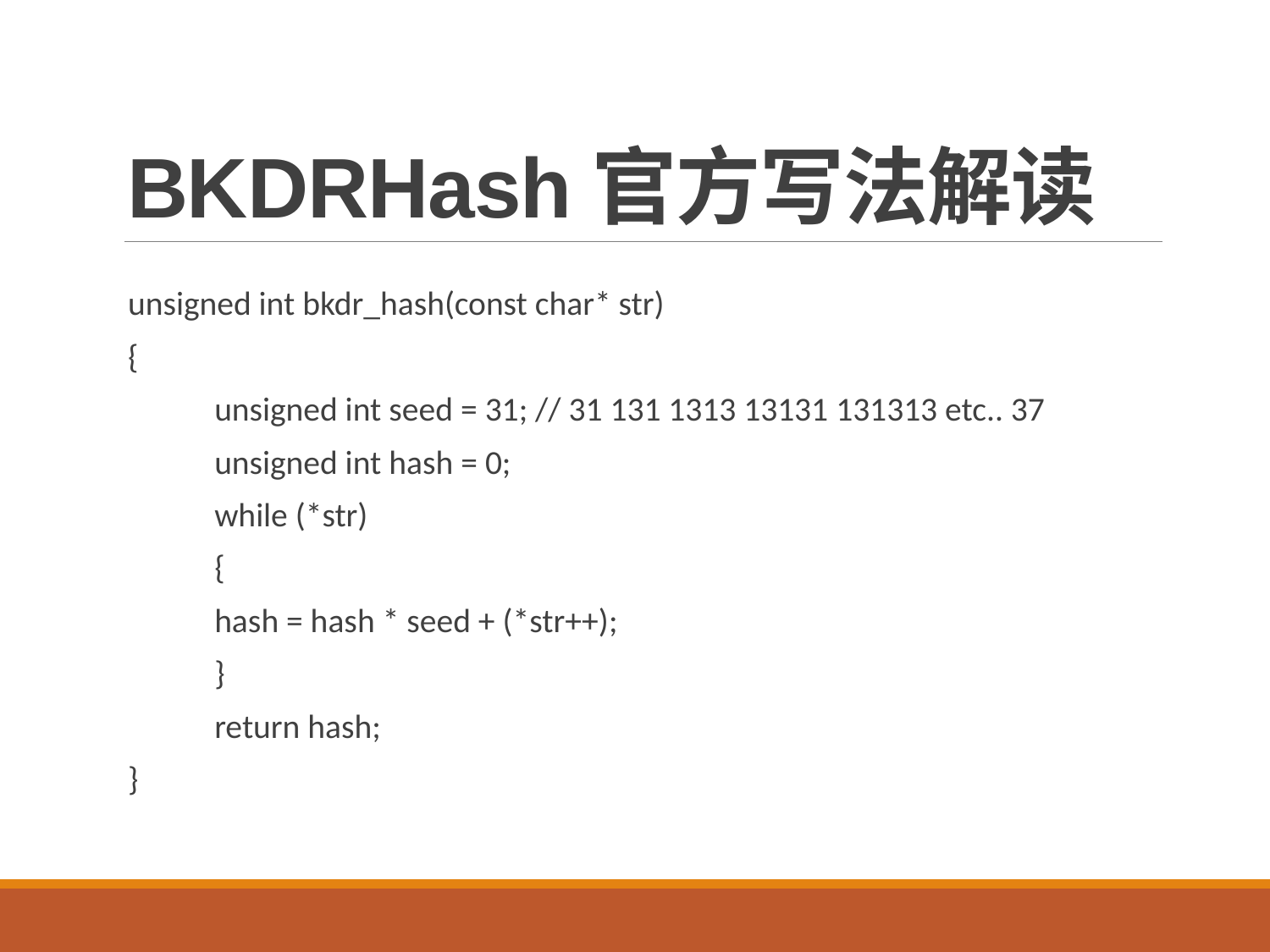

# BKDRHash官方写法解读
unsigned int bkdr_hash(const char* str)
{
	unsigned int seed = 31; // 31 131 1313 13131 131313 etc.. 37
	unsigned int hash = 0;
	while (*str)
	{
		hash = hash * seed + (*str++);
	}
	return hash;
}